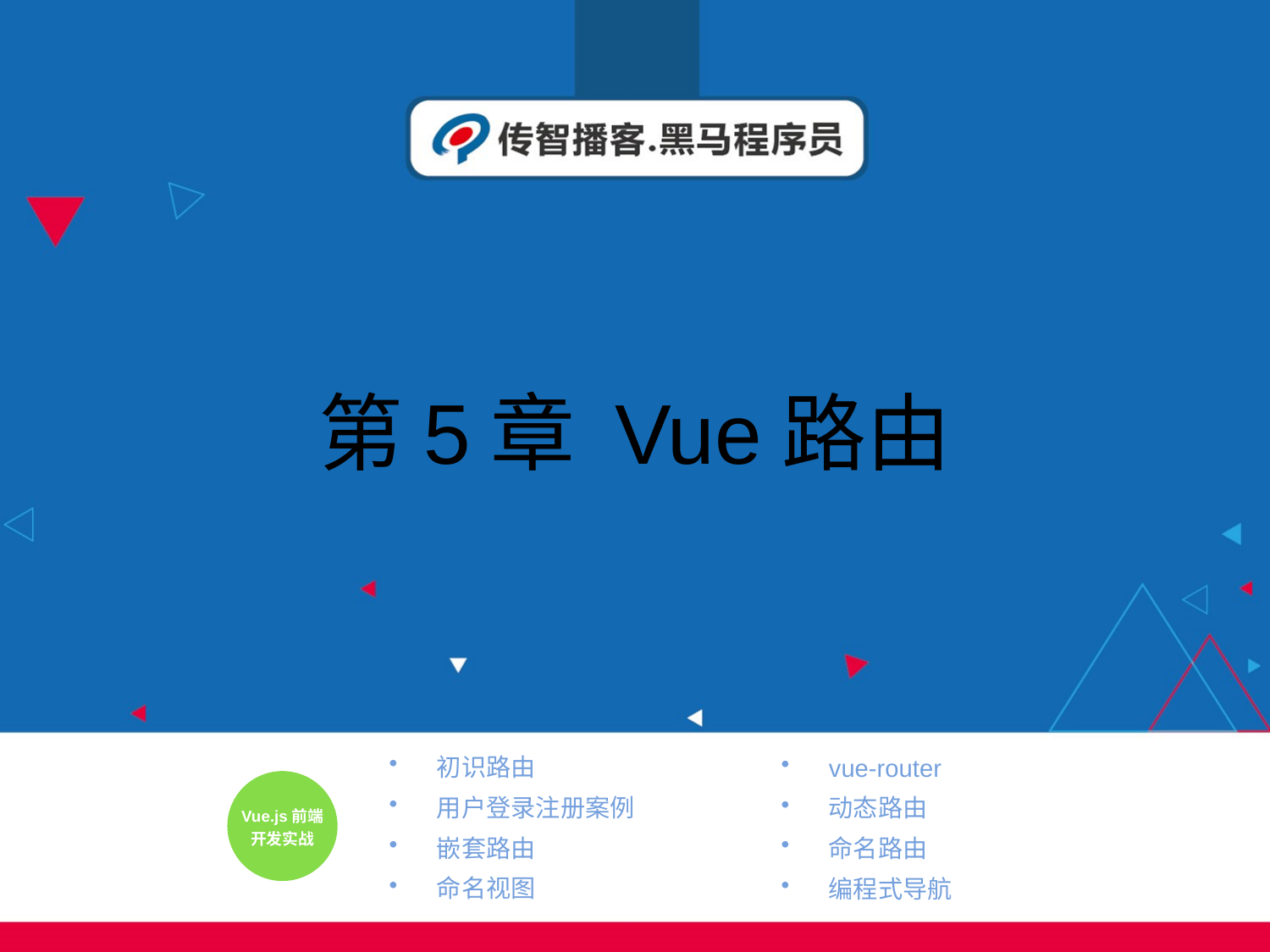

# 第5章 Vue路由
初识路由
用户登录注册案例
嵌套路由
命名视图
vue-router
动态路由
命名路由
编程式导航